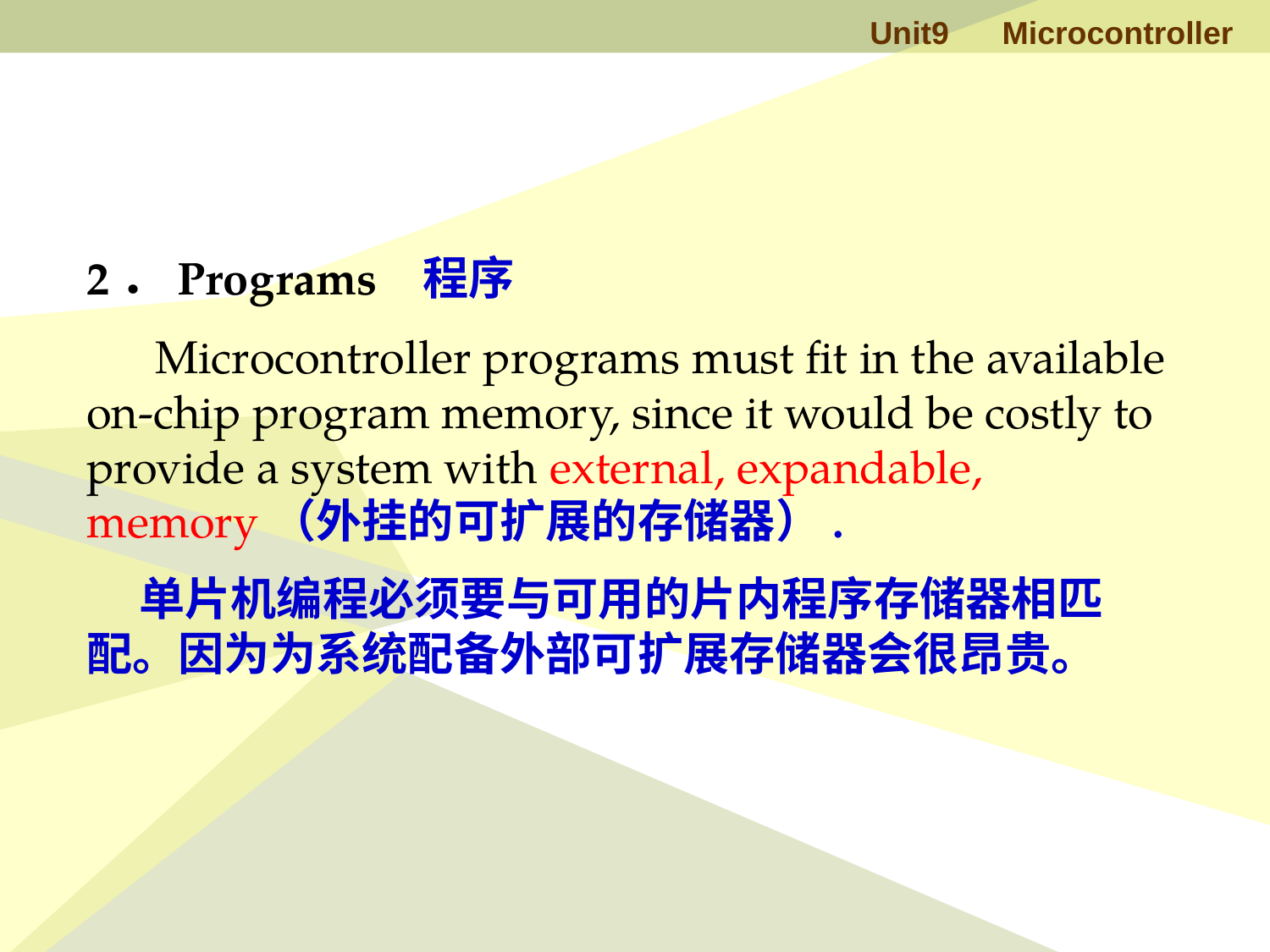

2．Programs   程序
      Microcontroller programs must fit in the available on-chip program memory, since it would be costly to provide a system with external, expandable, memory（外挂的可扩展的存储器）.
    单片机编程必须要与可用的片内程序存储器相匹配。因为为系统配备外部可扩展存储器会很昂贵。